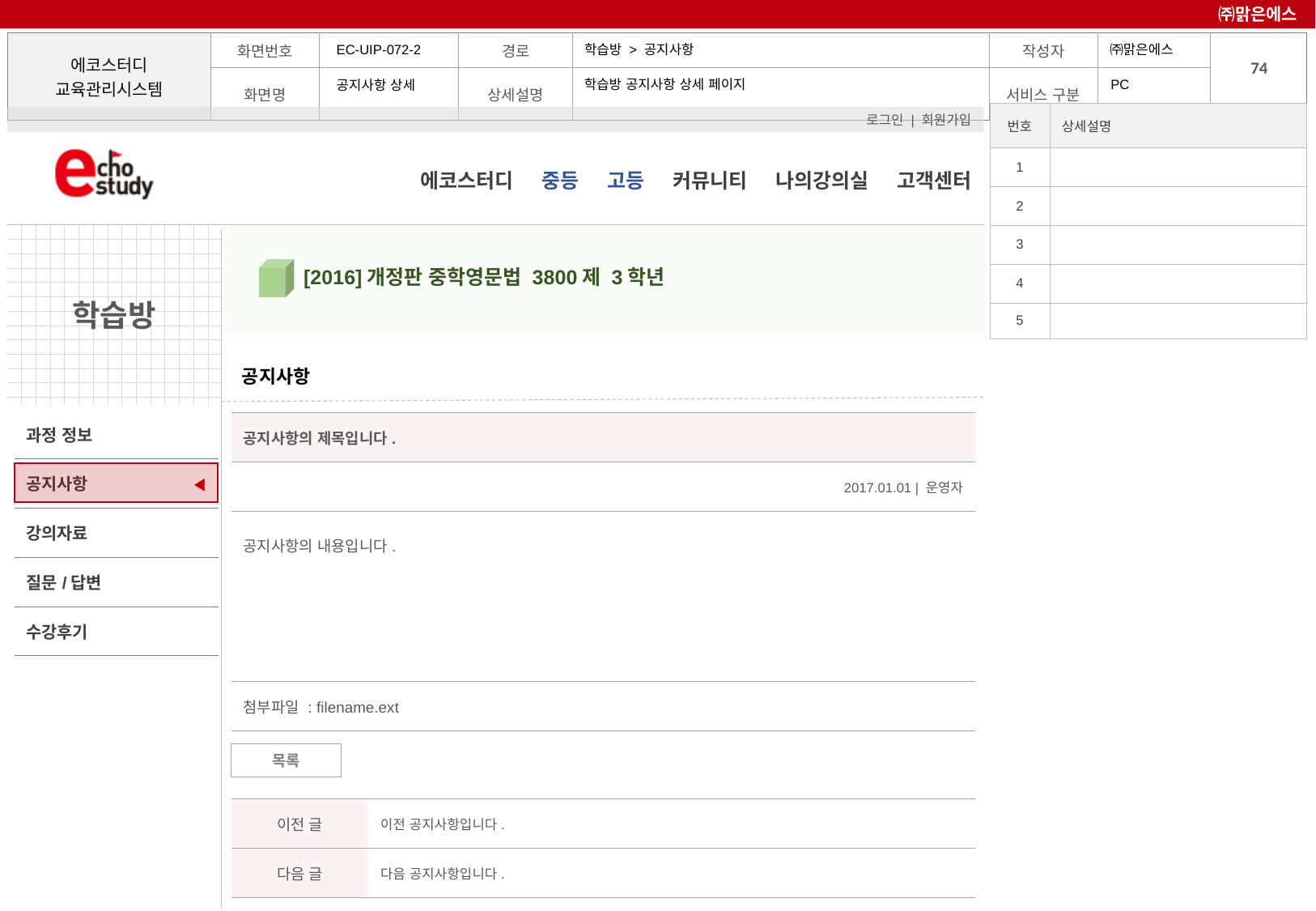

㈜맑은에스
학습방 > 공지사항
EC-UIP-072-2
PC
학습방 공지사항 상세 페이지
공지사항 상세
| 번호 | 상세설명 |
| --- | --- |
| 1 |  |
| 2 |  |
| 3 |  |
| 4 |  |
| 5 |  |
# [2016]개정판 중학영문법 3800제 3학년
공지사항
| 공지사항의 제목입니다. |  |
| --- | --- |
|  | 2017.01.01 | 운영자 |
| 공지사항의 내용입니다. |  |
| 첨부파일 : filename.ext |  |
◀
목록
| 이전 글 | 이전 공지사항입니다. |
| --- | --- |
| 다음 글 | 다음 공지사항입니다. |